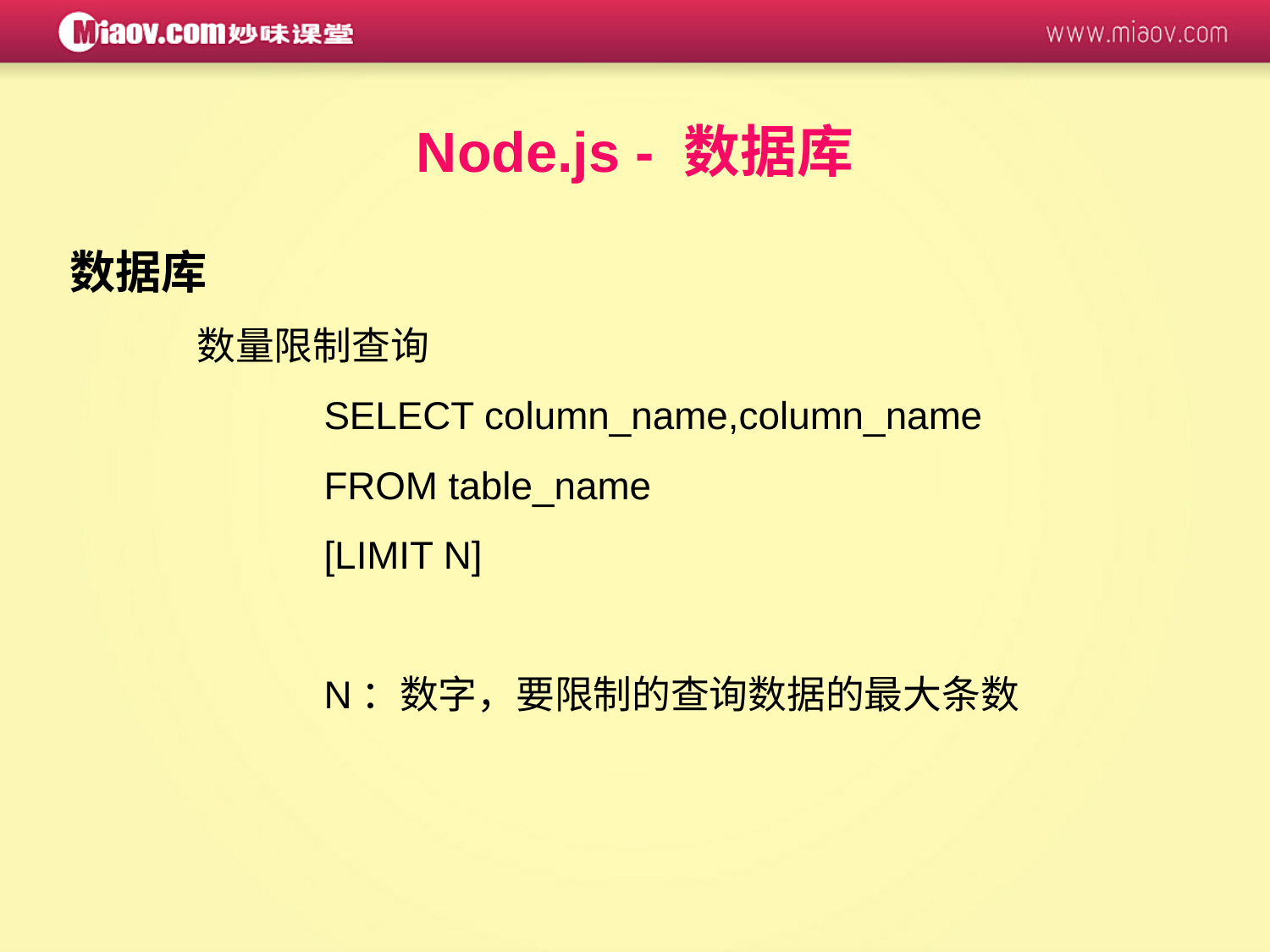

Node.js - 数据库
数据库
	数量限制查询
		SELECT column_name,column_name
		FROM table_name
		[LIMIT N]

		N：数字，要限制的查询数据的最大条数